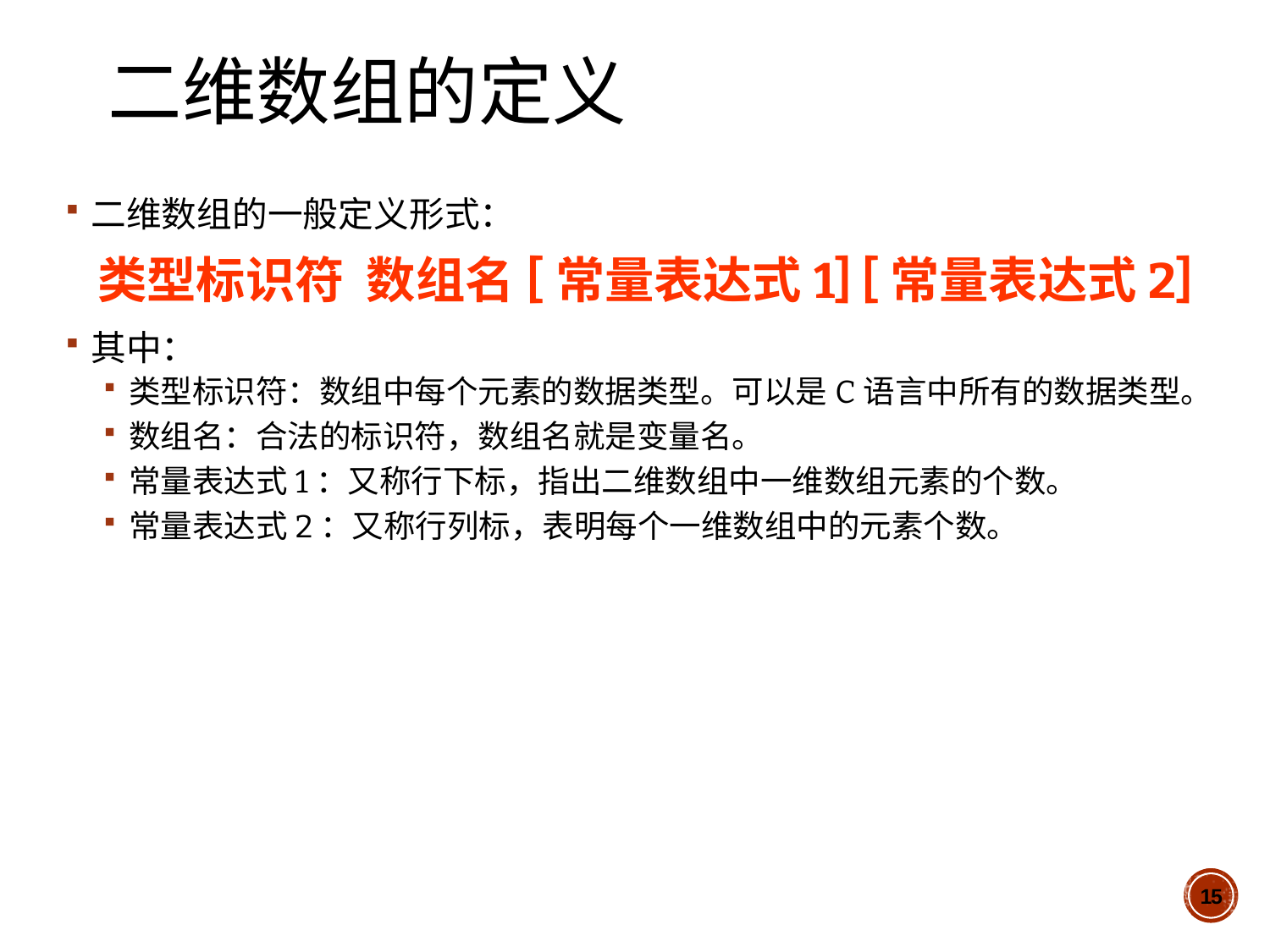

# 二维数组的定义
二维数组的一般定义形式：
类型标识符  数组名[常量表达式1] [常量表达式2]
其中：
类型标识符：数组中每个元素的数据类型。可以是C语言中所有的数据类型。
数组名：合法的标识符，数组名就是变量名。
常量表达式1：又称行下标，指出二维数组中一维数组元素的个数。
常量表达式2：又称行列标，表明每个一维数组中的元素个数。
15